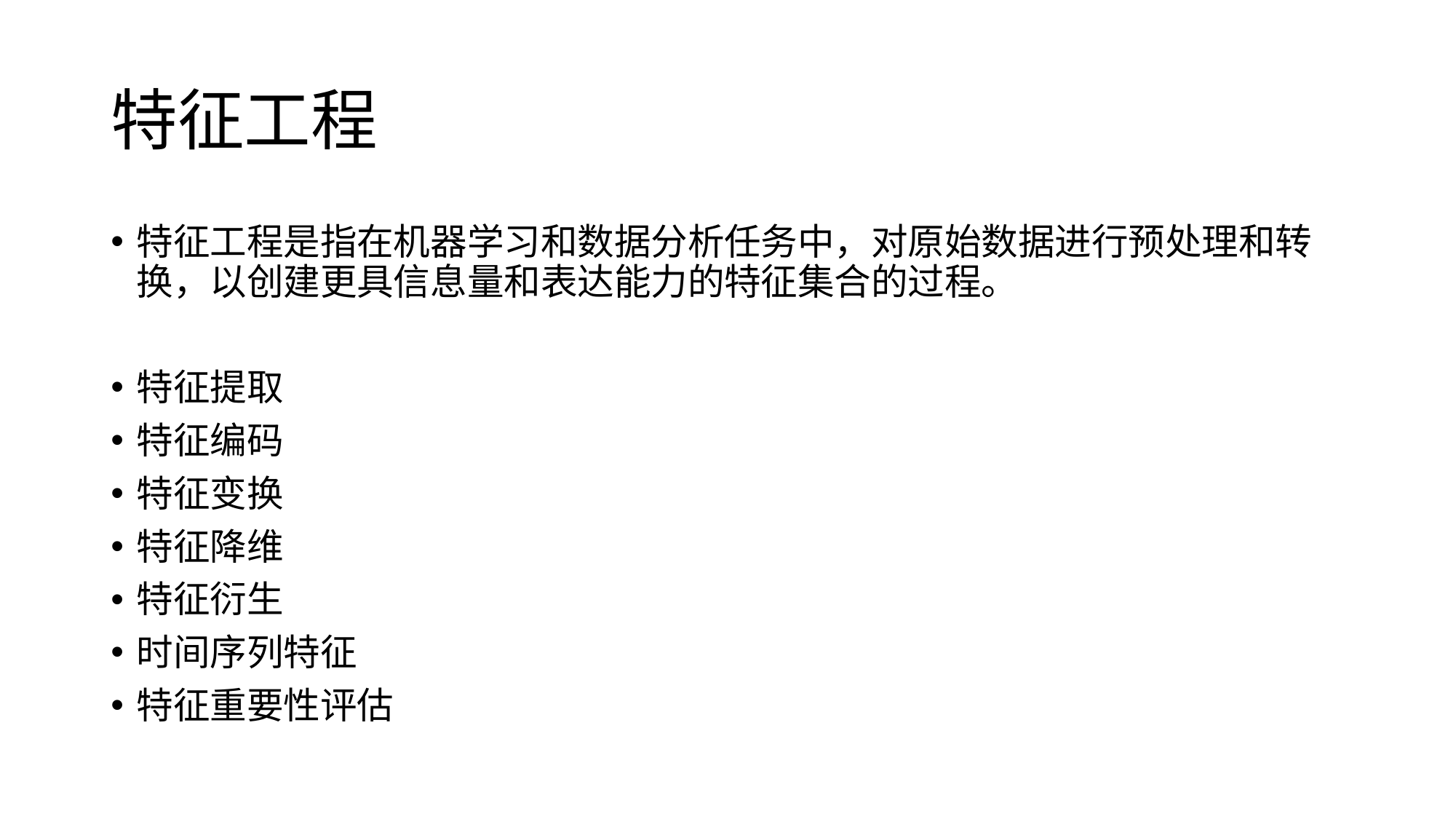

# 特征工程
特征工程是指在机器学习和数据分析任务中，对原始数据进行预处理和转换，以创建更具信息量和表达能力的特征集合的过程。

特征提取
特征编码
特征变换
特征降维
特征衍生
时间序列特征
特征重要性评估